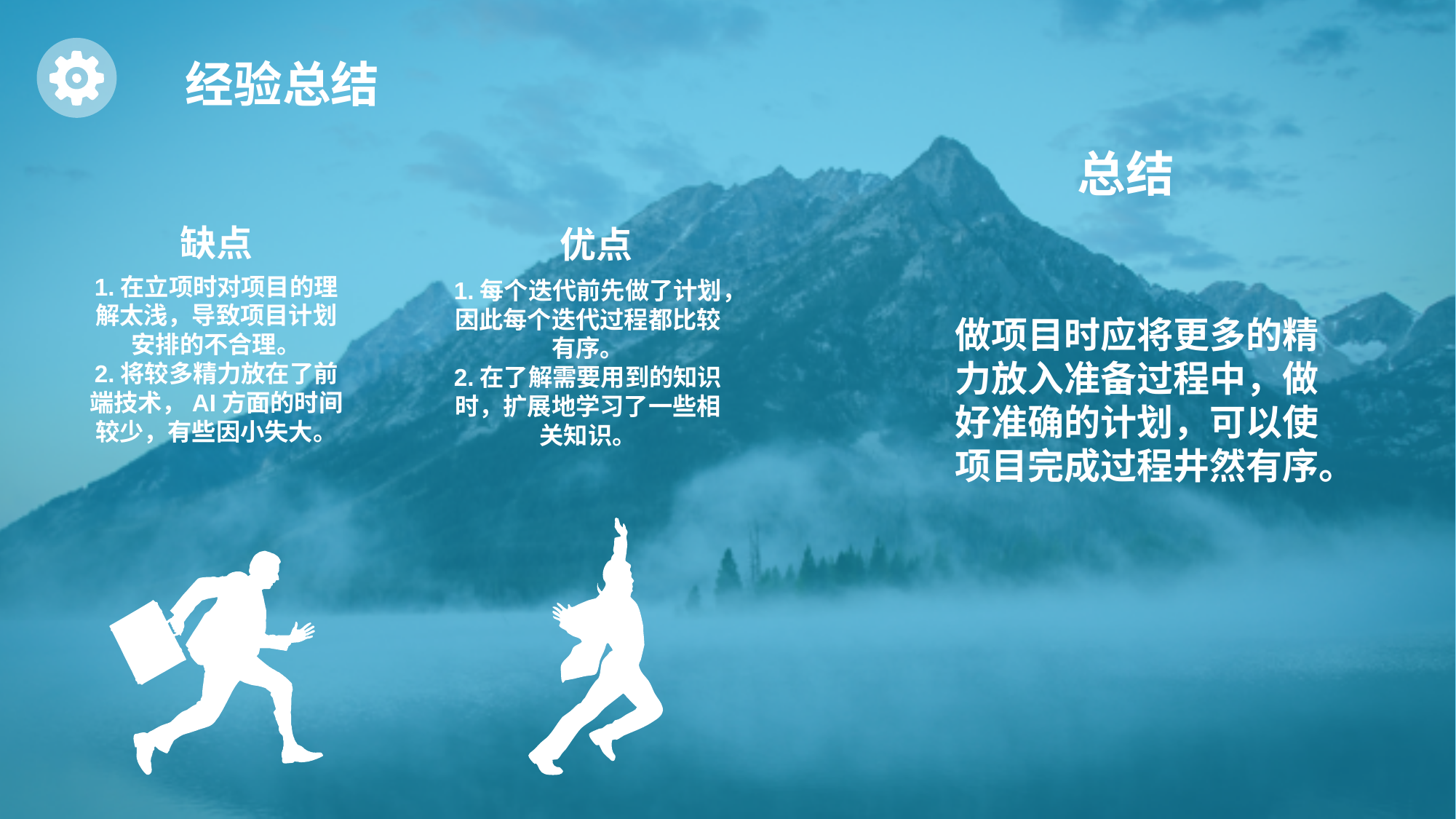

经验总结
总结
缺点
优点
1.在立项时对项目的理解太浅，导致项目计划安排的不合理。
2.将较多精力放在了前端技术，AI方面的时间较少，有些因小失大。

1.每个迭代前先做了计划，因此每个迭代过程都比较有序。
2.在了解需要用到的知识时，扩展地学习了一些相关知识。
做项目时应将更多的精力放入准备过程中，做好准确的计划，可以使项目完成过程井然有序。